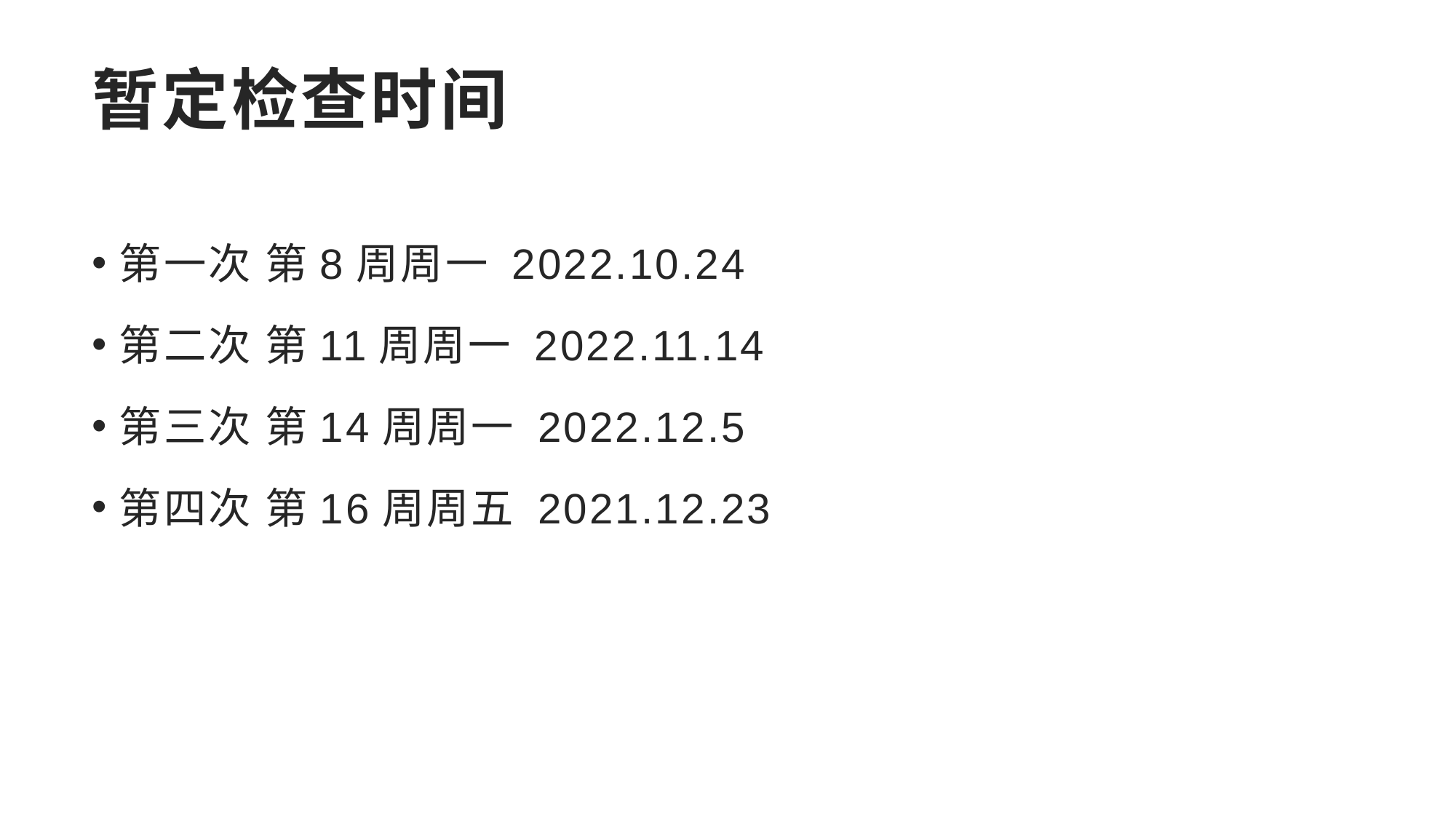

# 暂定检查时间
第一次 第8周周一 2022.10.24
第二次 第11周周一 2022.11.14
第三次 第14周周一 2022.12.5
第四次 第16周周五 2021.12.23